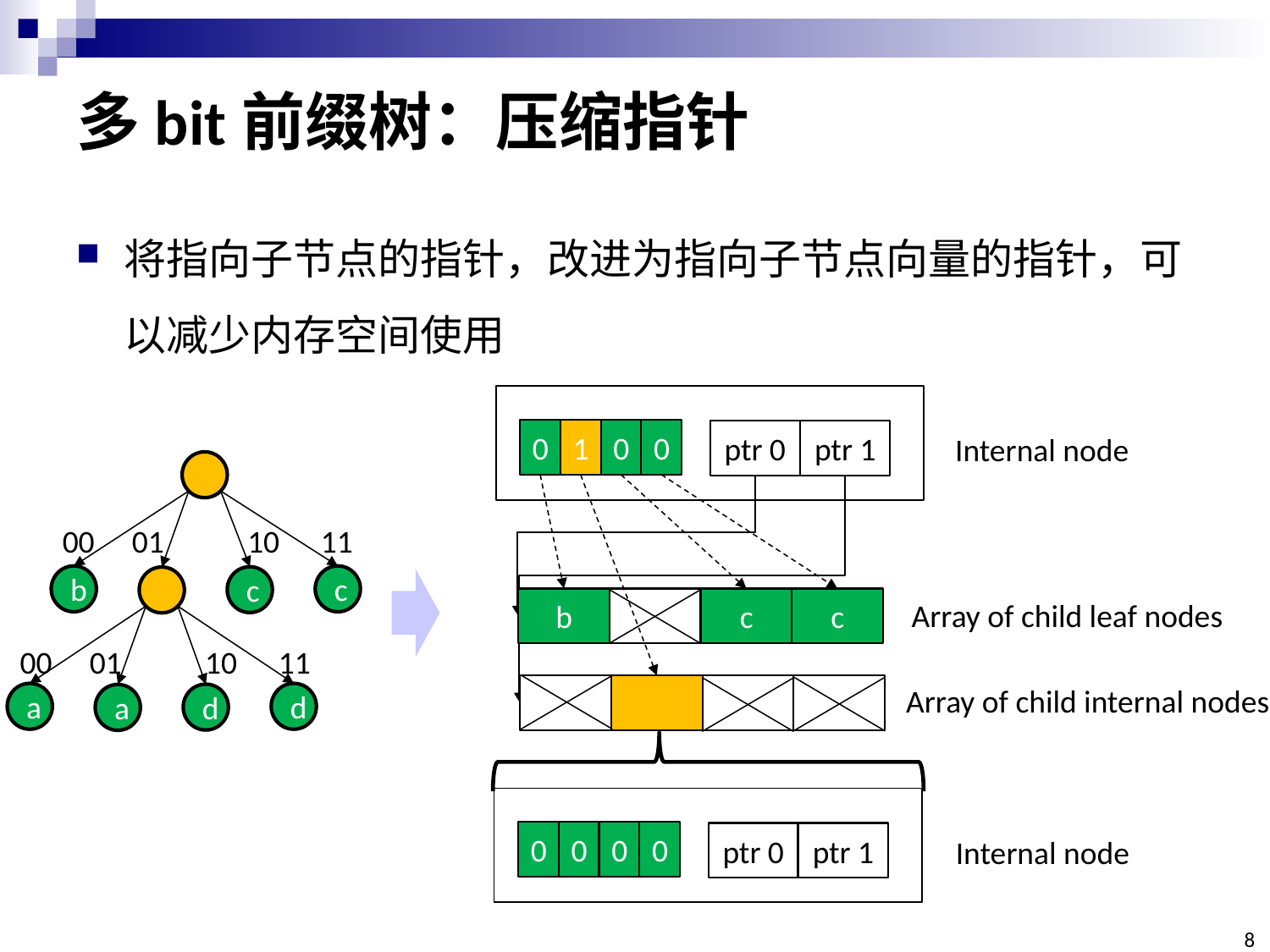

# 多bit前缀树：压缩指针
将指向子节点的指针，改进为指向子节点向量的指针，可以减少内存空间使用

0
1
0
0
ptr 1
ptr 0
Internal node

c

c
b
Array of child leaf nodes
Array of child internal nodes

0
0
0
0
ptr 1
ptr 0
Internal node

00
01
10
11
c
b
c

00
01
10
11
d
a
d
a

8